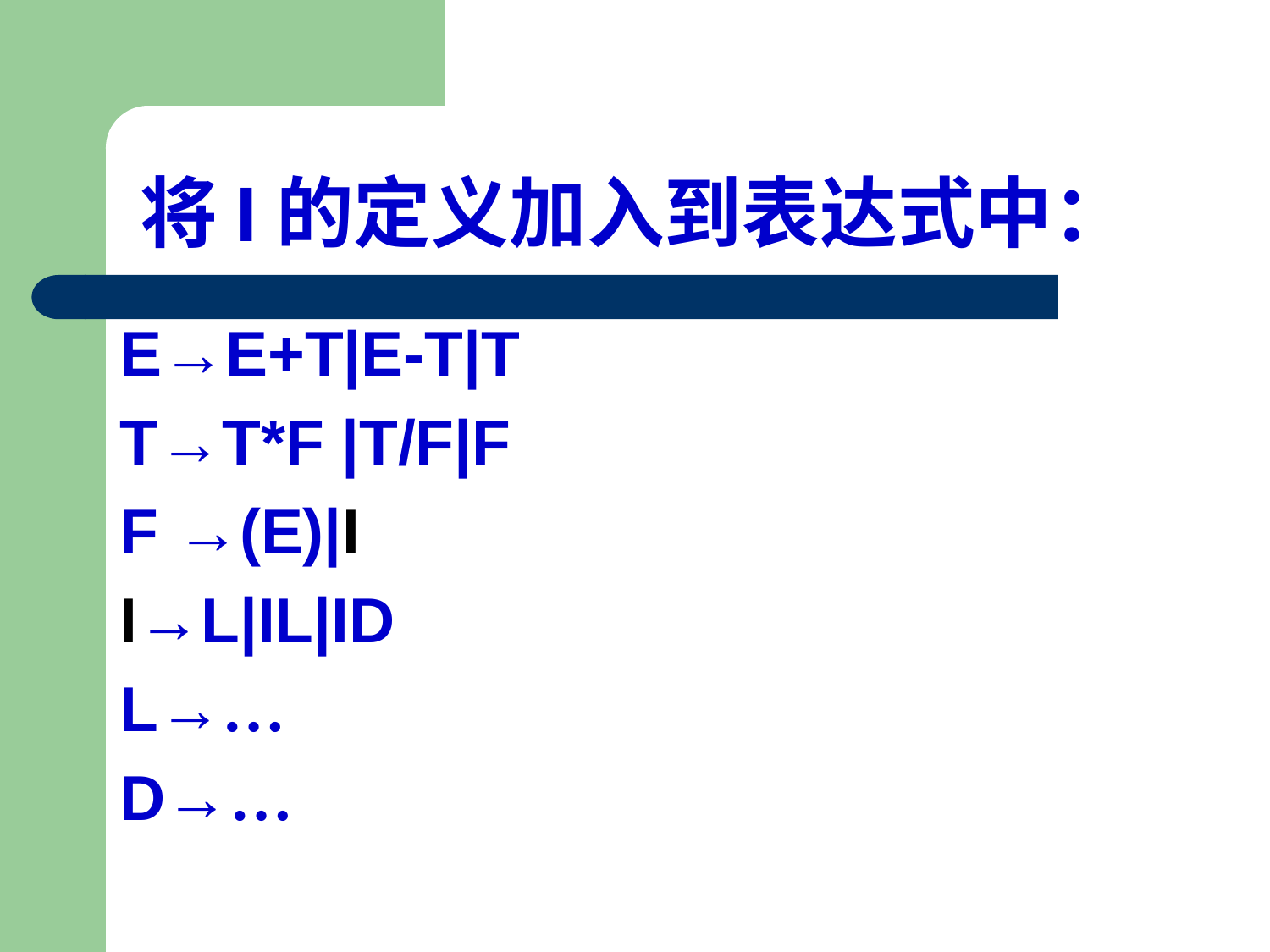

# 将I的定义加入到表达式中：
 E→E+T|E-T|T
 T→T*F |T/F|F
 F →(E)|I
 I→L|IL|ID
 L→…
 D→…